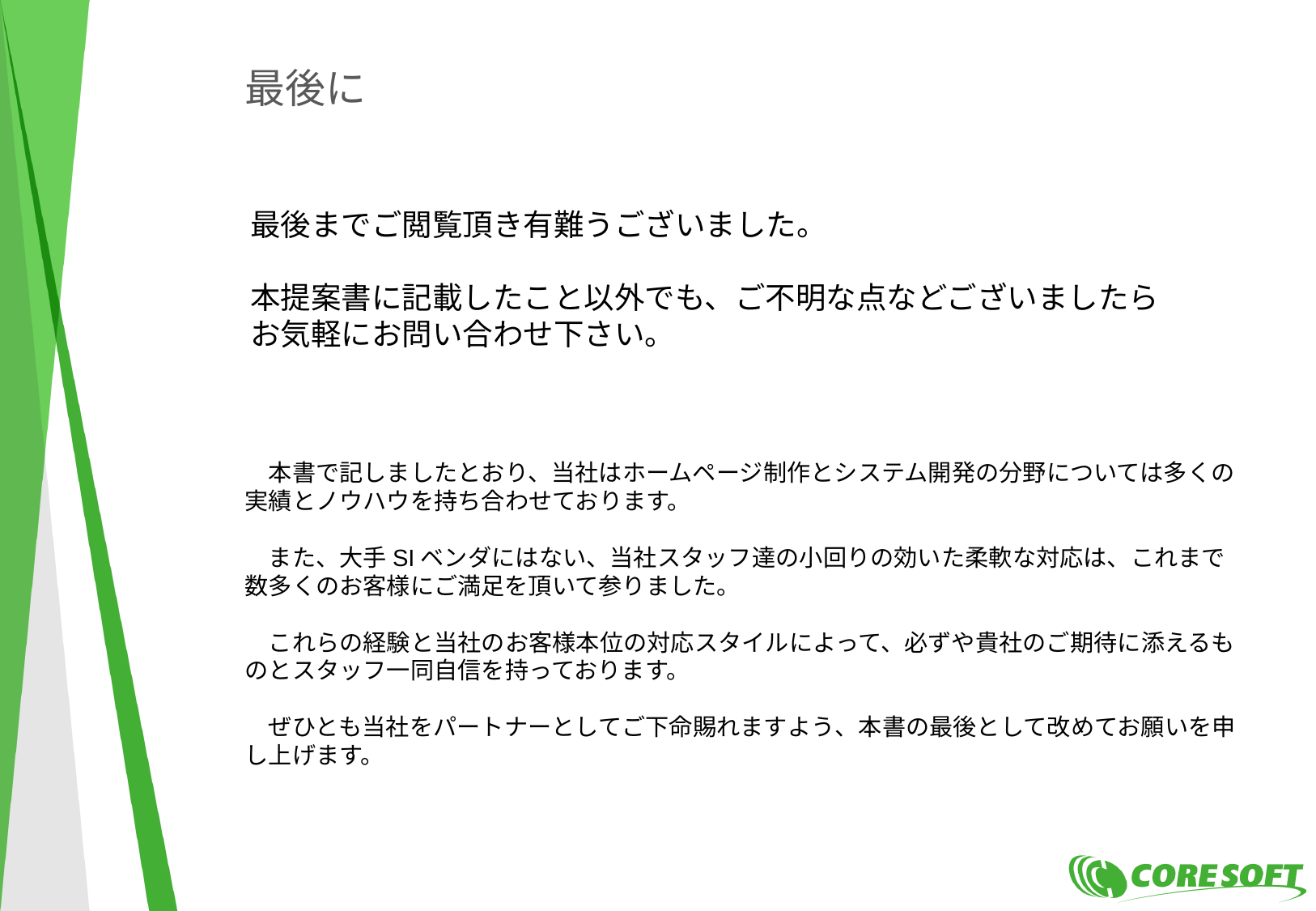

# 最後に
最後までご閲覧頂き有難うございました。

本提案書に記載したこと以外でも、ご不明な点などございましたら
お気軽にお問い合わせ下さい。
　本書で記しましたとおり、当社はホームページ制作とシステム開発の分野については多くの実績とノウハウを持ち合わせております。

　また、大手SIベンダにはない、当社スタッフ達の小回りの効いた柔軟な対応は、これまで数多くのお客様にご満足を頂いて参りました。

　これらの経験と当社のお客様本位の対応スタイルによって、必ずや貴社のご期待に添えるものとスタッフ一同自信を持っております。

　ぜひとも当社をパートナーとしてご下命賜れますよう、本書の最後として改めてお願いを申し上げます。